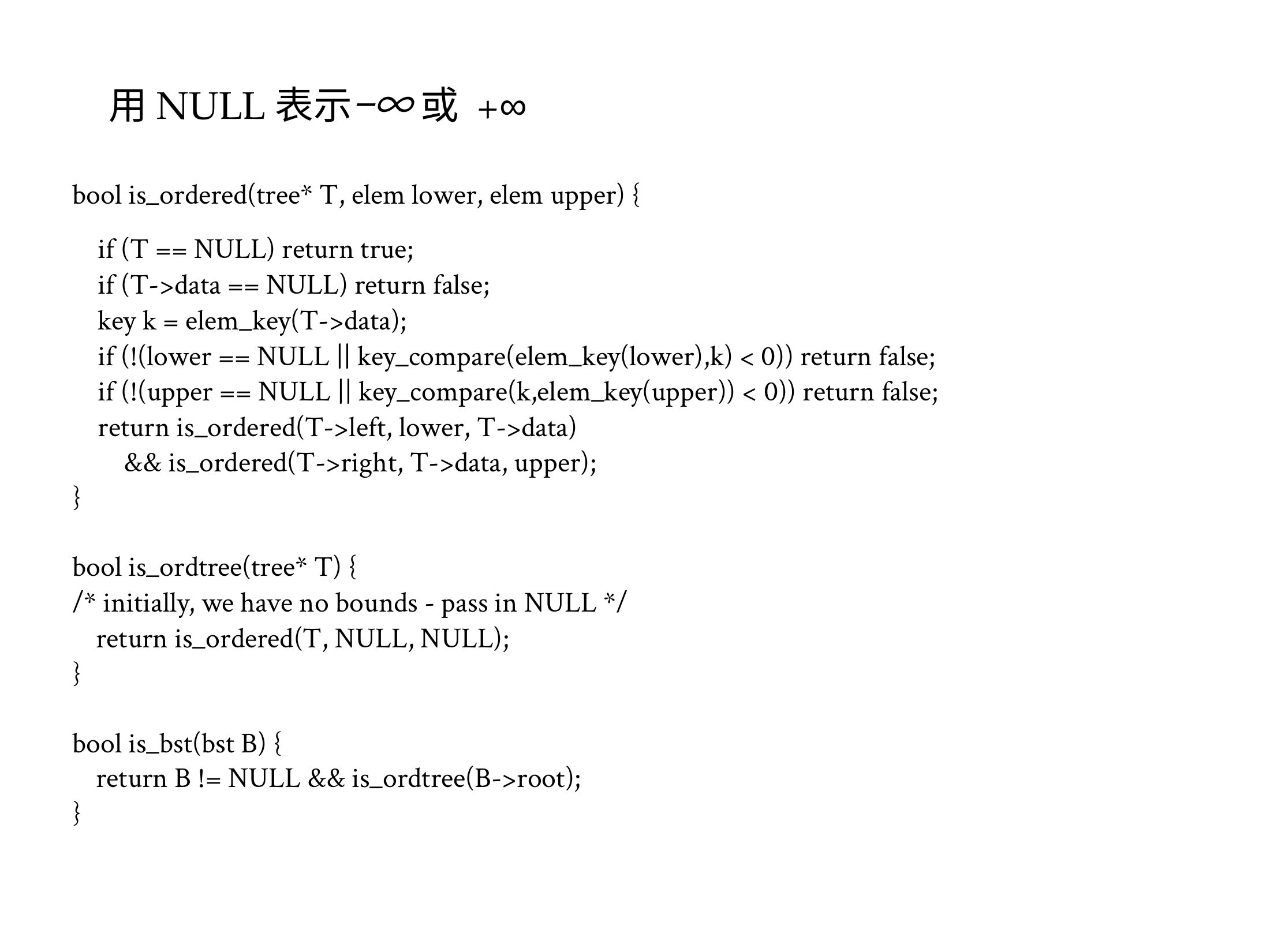

用NULL表示−∞ 或 +∞

bool is_ordered(tree* T, elem lower, elem upper) {
if (T == NULL) return true;
if (T->data == NULL) return false;
key k = elem_key(T->data);
if (!(lower == NULL || key_compare(elem_key(lower),k) < 0)) return false;
if (!(upper == NULL || key_compare(k,elem_key(upper)) < 0)) return false;
return is_ordered(T->left, lower, T->data)
    && is_ordered(T->right, T->data, upper);
}

bool is_ordtree(tree* T) {
/* initially, we have no bounds - pass in NULL */
return is_ordered(T, NULL, NULL);
}

bool is_bst(bst B) {
return B != NULL && is_ordtree(B->root);
}